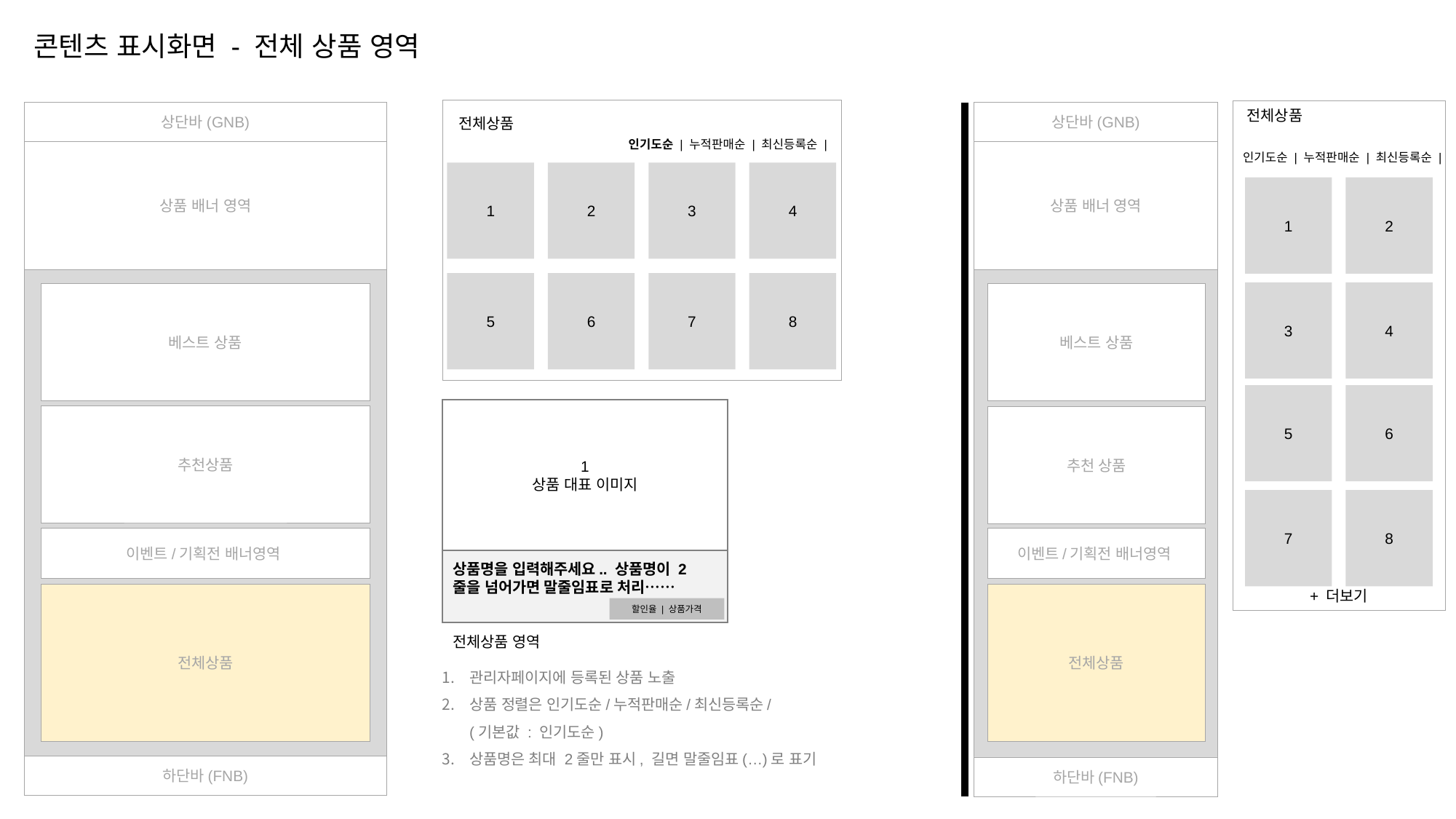

콘텐츠 표시화면 - 전체 상품 영역

전체상품
상단바(GNB)
상단바(GNB)
전체상품
인기도순 | 누적판매순 | 최신등록순 |
상품 배너 영역
상품 배너 영역
인기도순 | 누적판매순 | 최신등록순 |
1
2
3
4
5
6
7
8
1
2
3
4
5
6
7
8

베스트 상품
베스트 상품
1
상품 대표 이미지
추천상품
추천 상품
이벤트/기획전 배너영역
이벤트/기획전 배너영역
상품명을 입력해주세요.. 상품명이 2줄을 넘어가면 말줄임표로 처리……

+ 더보기
전체상품
전체상품
할인율 | 상품가격
전체상품 영역
관리자페이지에 등록된 상품 노출
상품 정렬은 인기도순/누적판매순/최신등록순/
(기본값 : 인기도순)
상품명은 최대 2줄만 표시, 길면 말줄임표(…)로 표기
하단바(FNB)
하단바(FNB)